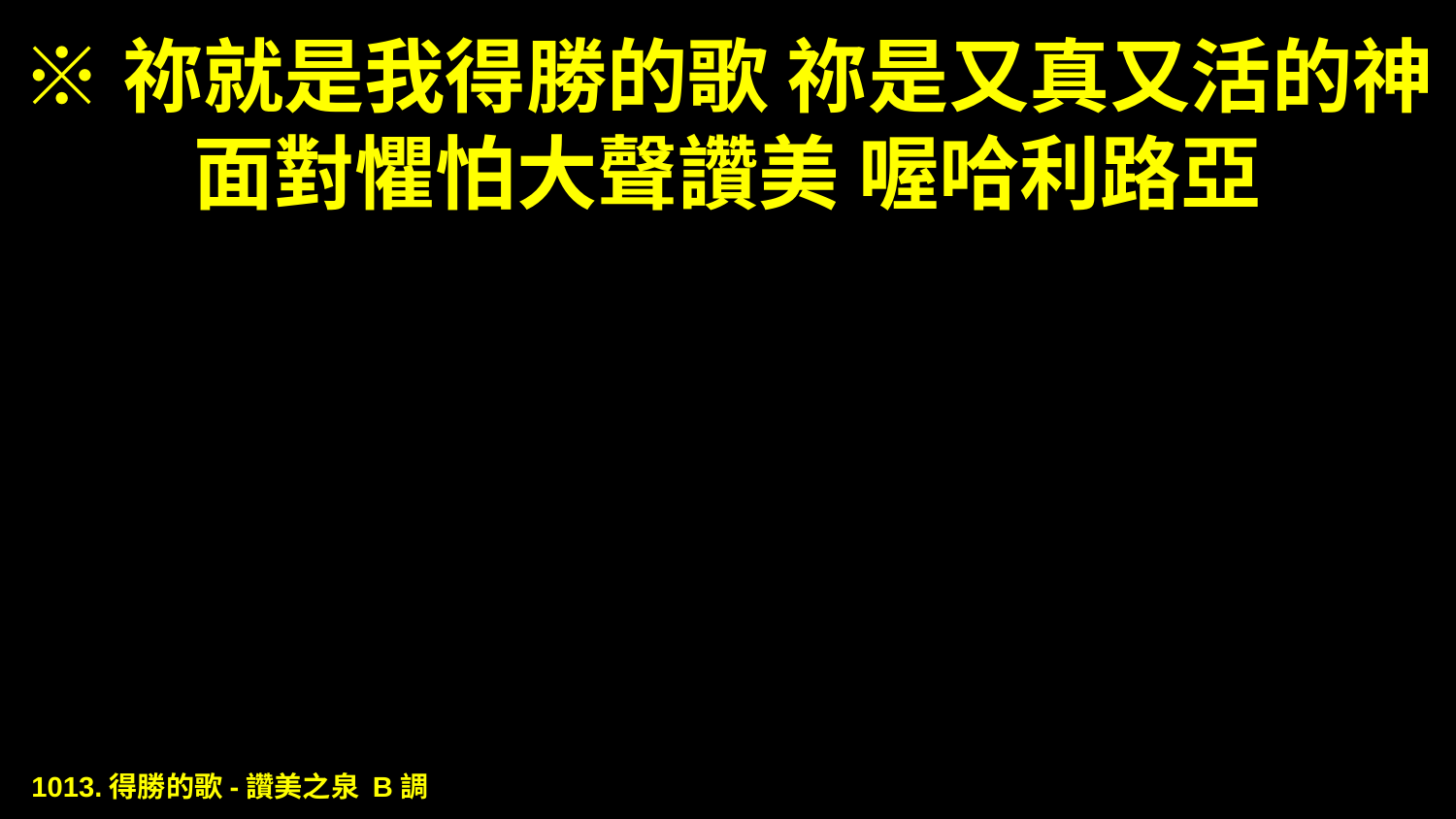

# ※祢就是我得勝的歌 祢是又真又活的神 面對懼怕大聲讚美 喔哈利路亞
1013.得勝的歌-讚美之泉 B調